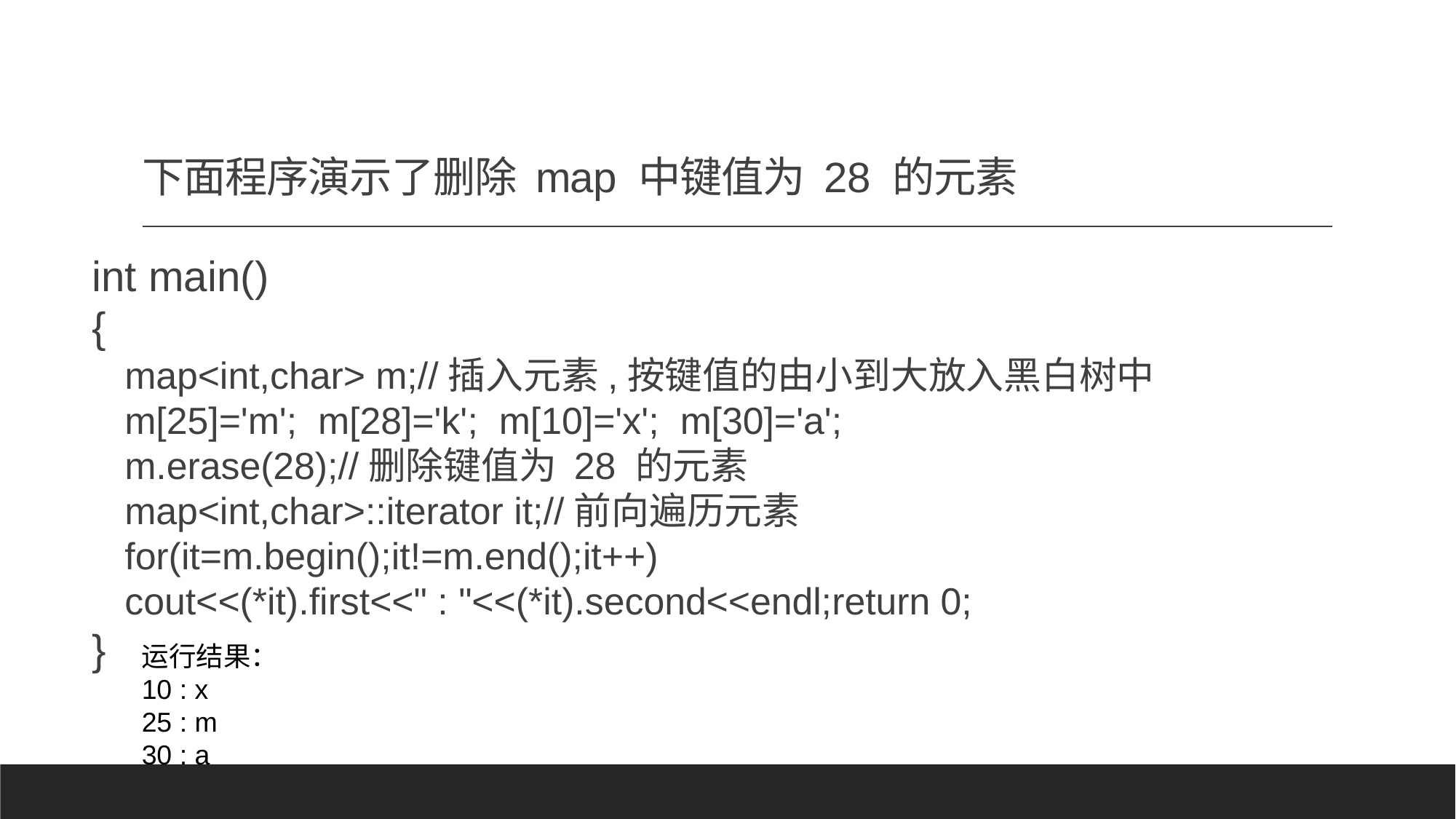

# 下面程序演示了删除 map 中键值为 28 的元素
int main()
{
map<int,char> m;//插入元素,按键值的由小到大放入黑白树中
m[25]='m';  m[28]='k';  m[10]='x';  m[30]='a';
m.erase(28);//删除键值为 28 的元素
map<int,char>::iterator it;//前向遍历元素
for(it=m.begin();it!=m.end();it++)
cout<<(*it).first<<" : "<<(*it).second<<endl;return 0;
}

运行结果：
10 : x
25 : m
30 : a